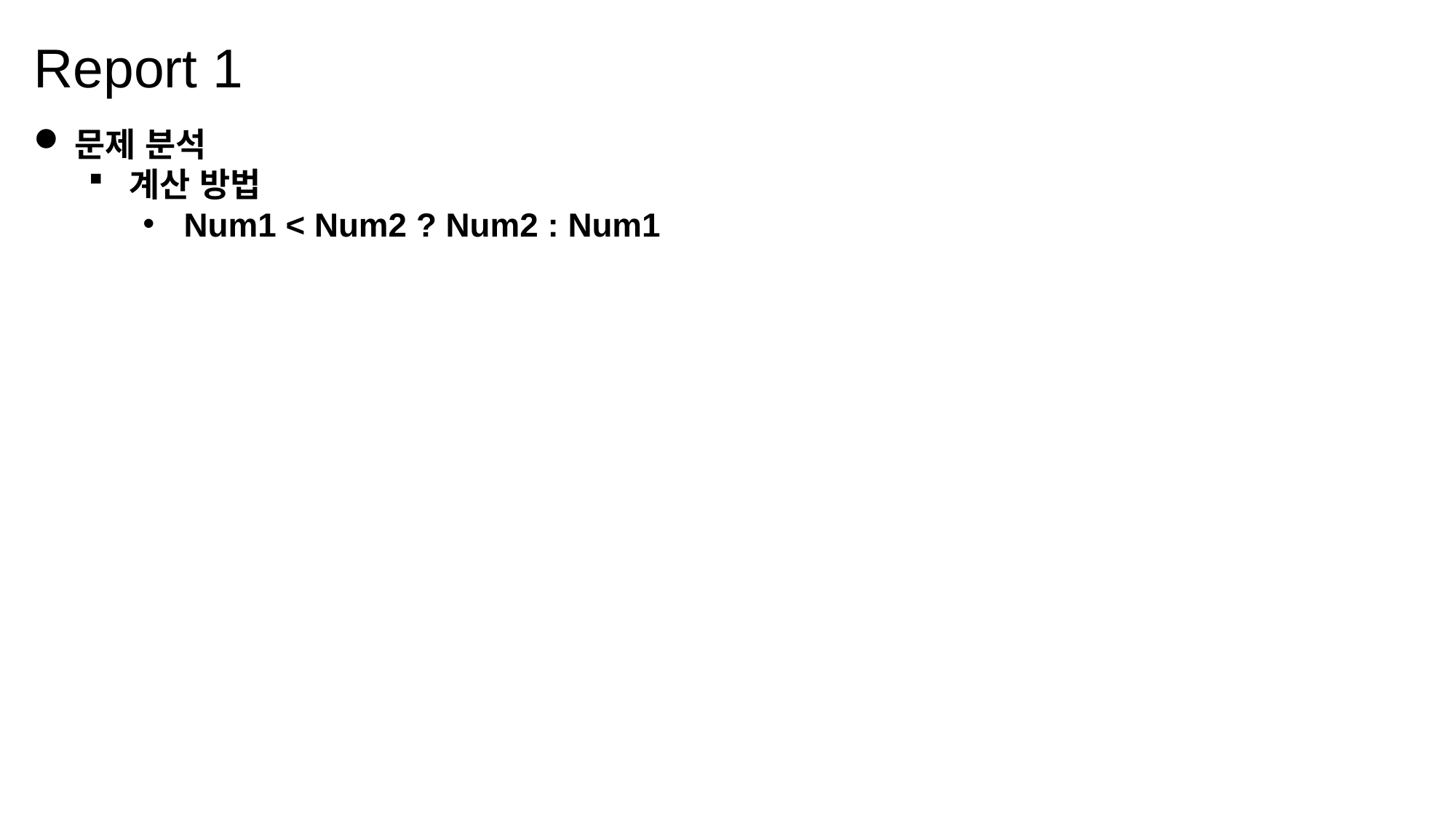

Report 1
문제 분석
계산 방법
Num1 < Num2 ? Num2 : Num1